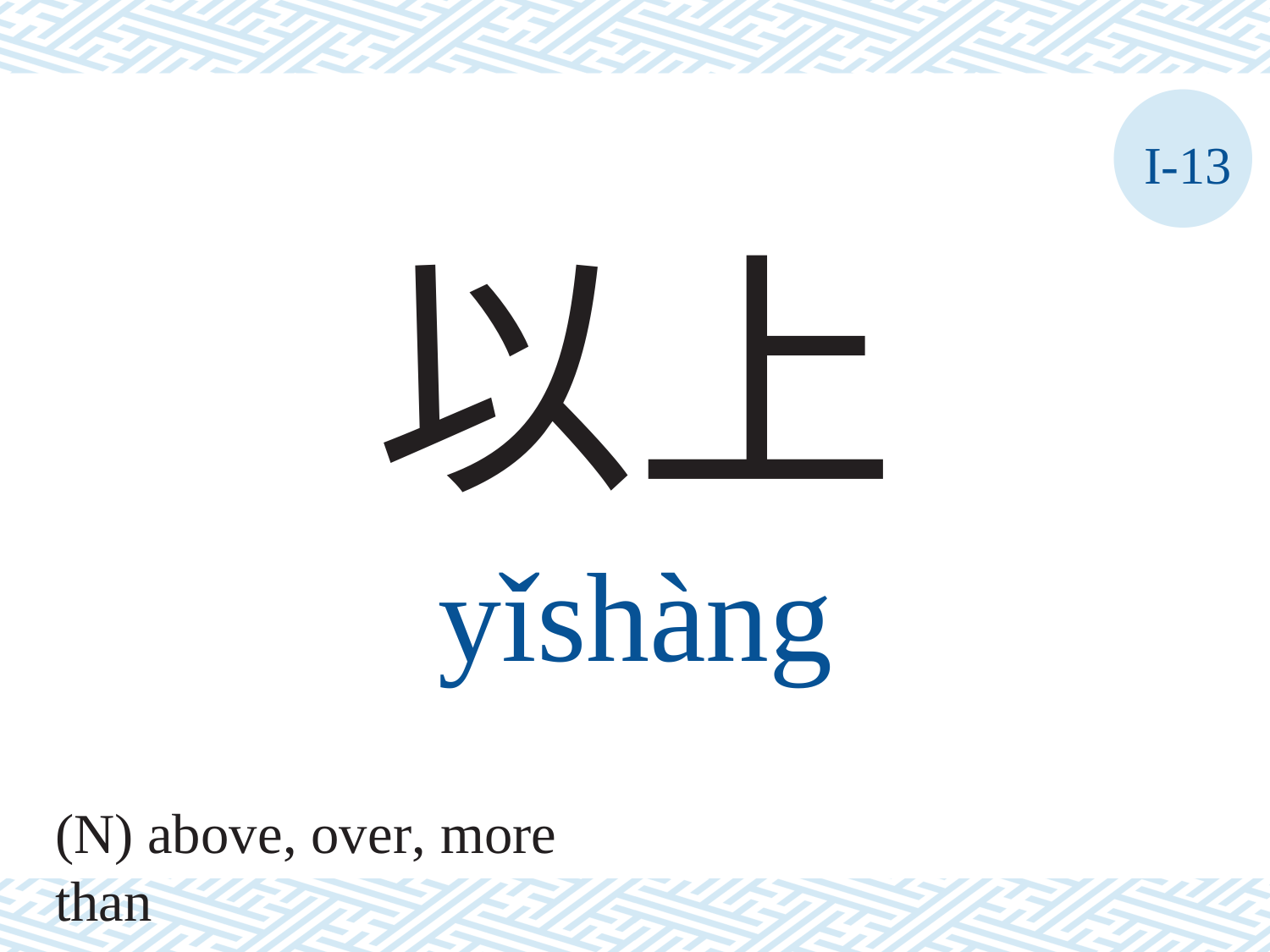

I-13
以上
yǐshàng
(N) above, over, more than